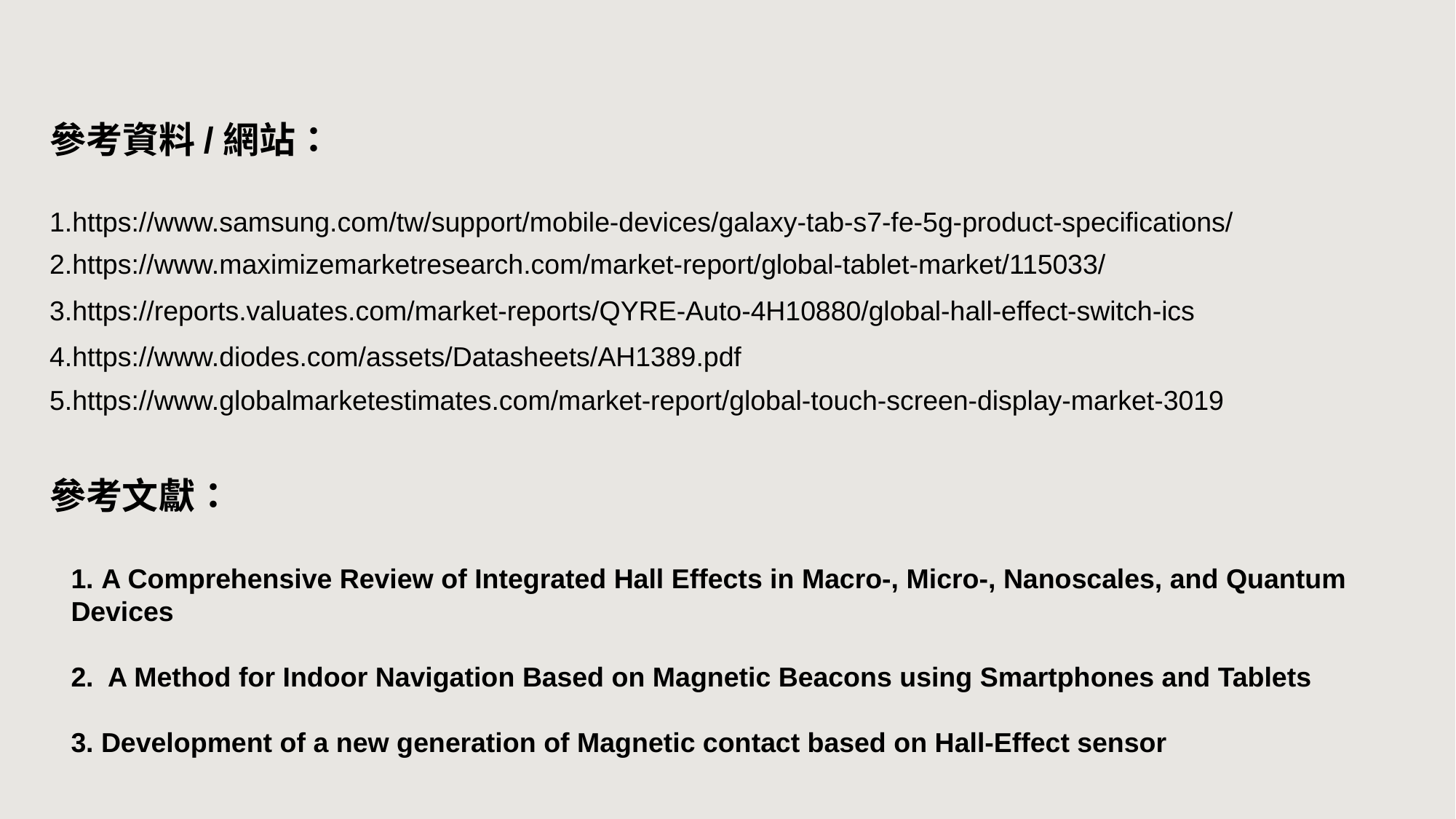

參考資料/網站：
1.https://www.samsung.com/tw/support/mobile-devices/galaxy-tab-s7-fe-5g-product-specifications/
2.https://www.maximizemarketresearch.com/market-report/global-tablet-market/115033/
3.https://reports.valuates.com/market-reports/QYRE-Auto-4H10880/global-hall-effect-switch-ics
4.https://www.diodes.com/assets/Datasheets/AH1389.pdf
5.https://www.globalmarketestimates.com/market-report/global-touch-screen-display-market-3019
參考文獻：
1. A Comprehensive Review of Integrated Hall Effects in Macro-, Micro-, Nanoscales, and Quantum Devices

2.  A Method for Indoor Navigation Based on Magnetic Beacons using Smartphones and Tablets

3. Development of a new generation of Magnetic contact based on Hall-Effect sensor